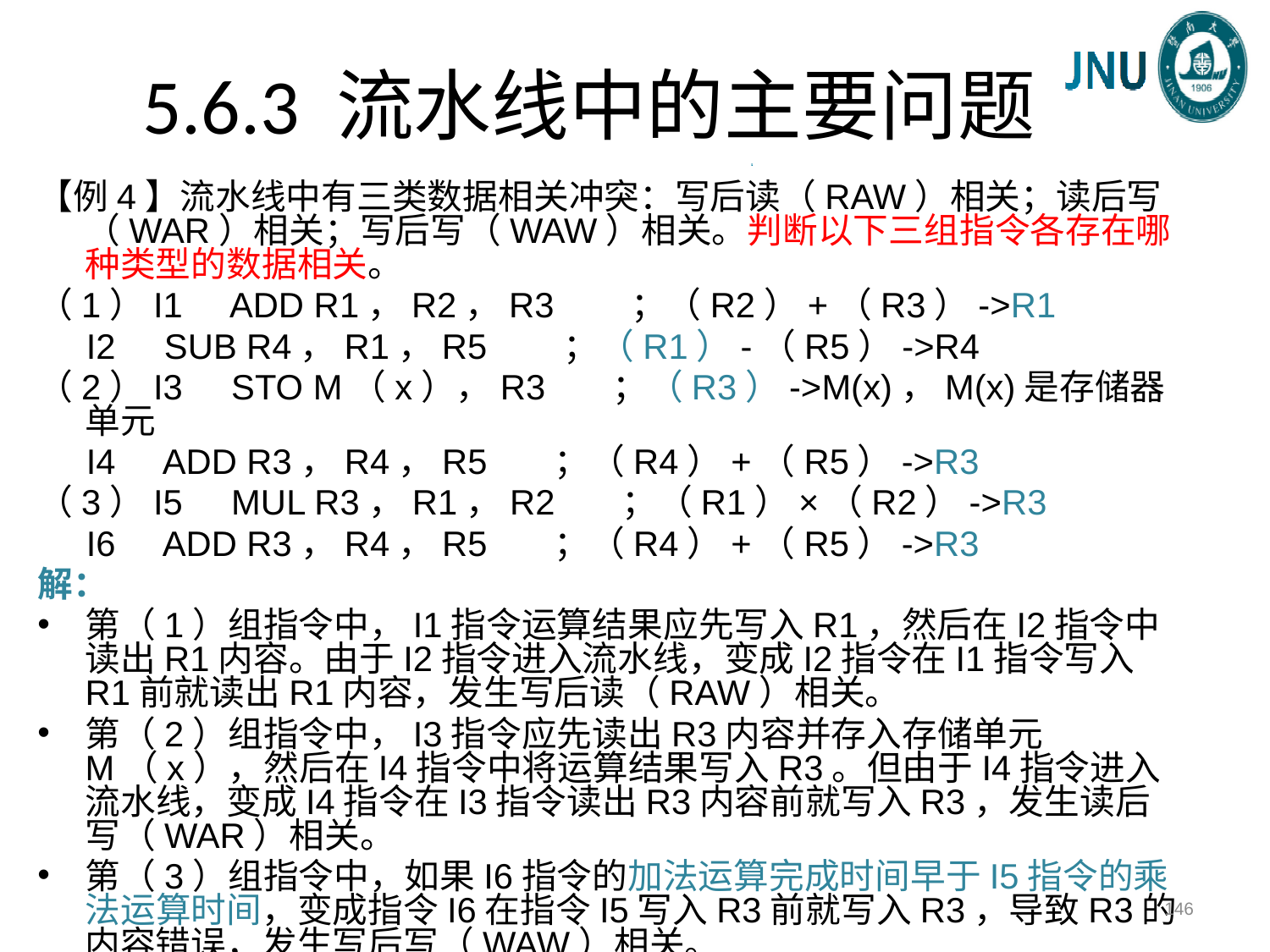

# 5.6.3 流水线中的主要问题
【例4】流水线中有三类数据相关冲突：写后读（RAW）相关；读后写（WAR）相关；写后写（WAW）相关。判断以下三组指令各存在哪种类型的数据相关。
（1）I1     ADD R1，R2，R3       ；（R2）+（R3）->R1
     I2     SUB R4，R1，R5       ；（R1）-（R5）->R4
（2）I3     STO M（x），R3      ；（R3）->M(x)，M(x)是存储器单元
     I4     ADD R3，R4，R5      ；（R4）+（R5）->R3
（3）I5     MUL R3，R1，R2      ；（R1）×（R2）->R3
     I6     ADD R3，R4，R5      ；（R4）+（R5）->R3
解：
第（1）组指令中，I1指令运算结果应先写入R1，然后在I2指令中读出R1内容。由于I2指令进入流水线，变成I2指令在I1指令写入R1前就读出R1内容，发生写后读（RAW）相关。
第（2）组指令中，I3指令应先读出R3内容并存入存储单元M（x），然后在I4指令中将运算结果写入R3。但由于I4指令进入流水线，变成I4指令在I3指令读出R3内容前就写入R3，发生读后写（WAR）相关。
第（3）组指令中，如果I6指令的加法运算完成时间早于I5指令的乘法运算时间，变成指令I6在指令I5写入R3前就写入R3，导致R3的内容错误，发生写后写（WAW）相关。

146